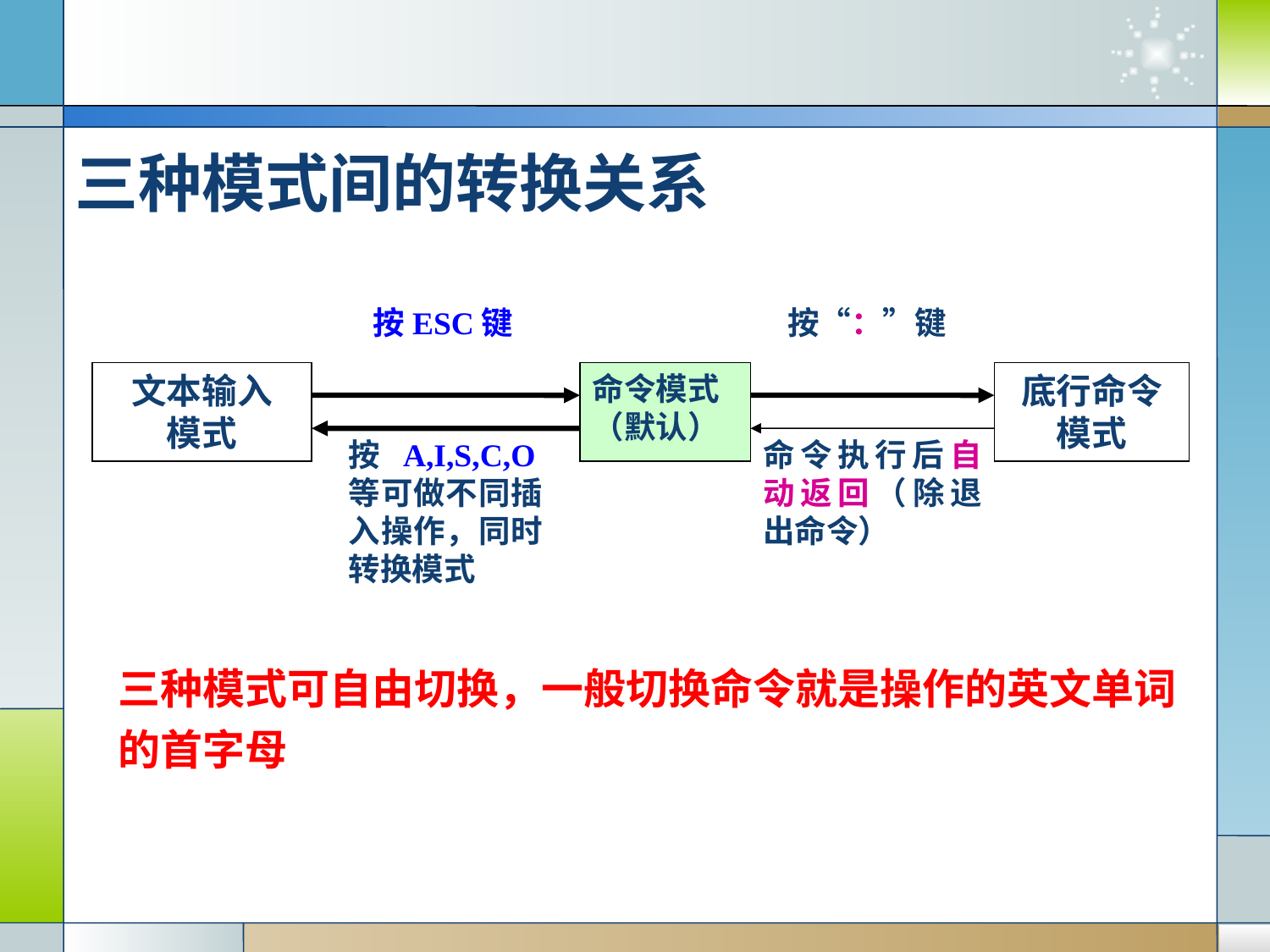

# 三种模式间的转换关系

按ESC键
按“：”键
文本输入
模式
命令模式
（默认）
底行命令
模式

按A,I,S,C,O等可做不同插入操作，同时转换模式

命令执行后自动返回（除退出命令）
三种模式可自由切换，一般切换命令就是操作的英文单词的首字母
7